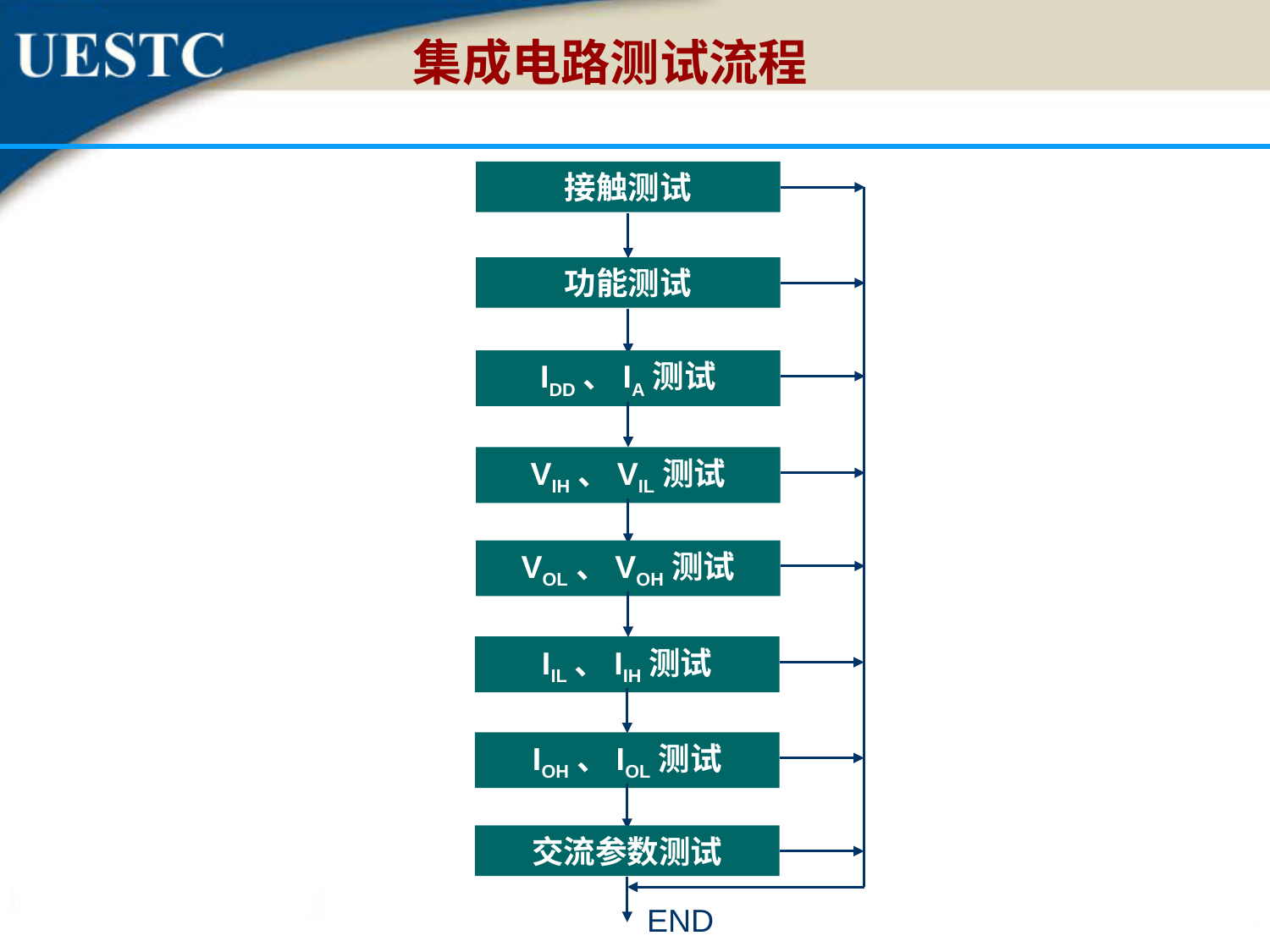

集成电路测试流程
接触测试
功能测试
IDD、IA测试
VIH、VIL测试
VOL、VOH测试
IIL、IIH测试
IOH、IOL测试
交流参数测试
END